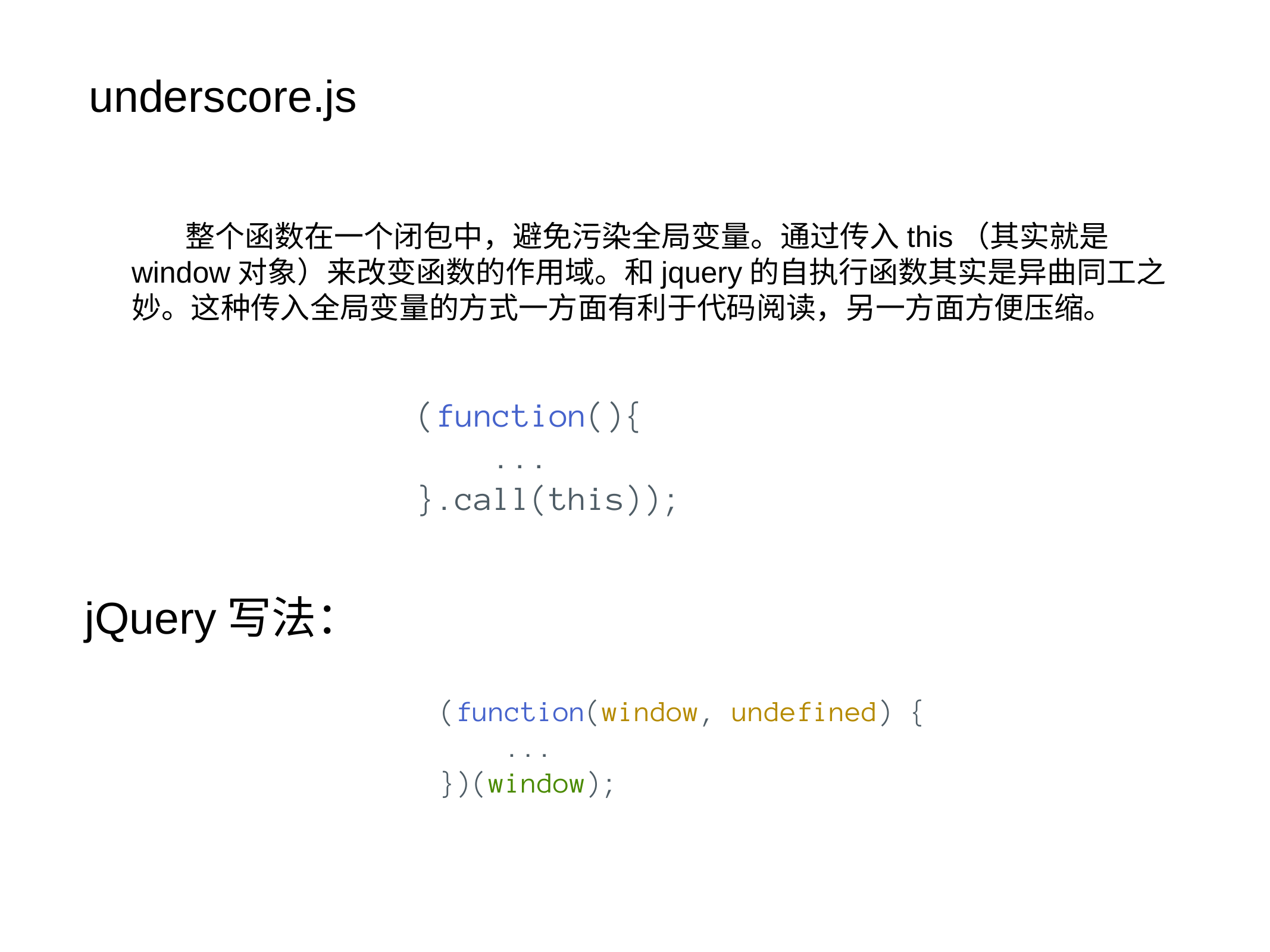

underscore.js
       整个函数在一个闭包中，避免污染全局变量。通过传入this（其实就是window对象）来改变函数的作用域。和jquery的自执行函数其实是异曲同工之妙。这种传入全局变量的方式一方面有利于代码阅读，另一方面方便压缩。
(function(){
    ...
}.call(this));
jQuery写法：

(function(window, undefined) {
    ...
})(window);